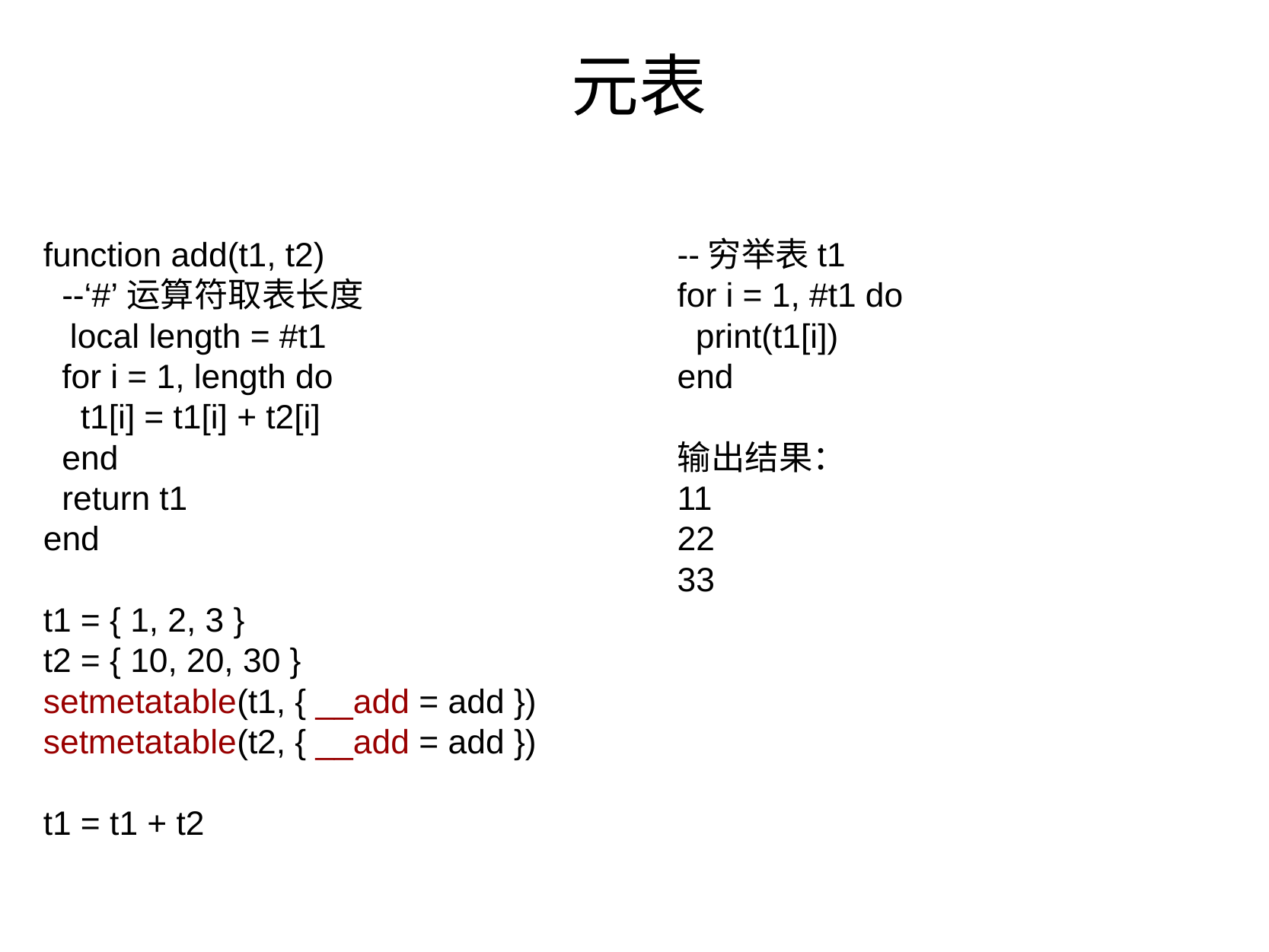

# 元表
function add(t1, t2)
  --‘#’运算符取表长度
  local length = #t1
  for i = 1, length do
    t1[i] = t1[i] + t2[i]
  end
  return t1
end

t1 = { 1, 2, 3 }
t2 = { 10, 20, 30 }
setmetatable(t1, { __add = add })
setmetatable(t2, { __add = add })

t1 = t1 + t2
--穷举表t1
for i = 1, #t1 do
  print(t1[i])
end

输出结果：
11
22
33